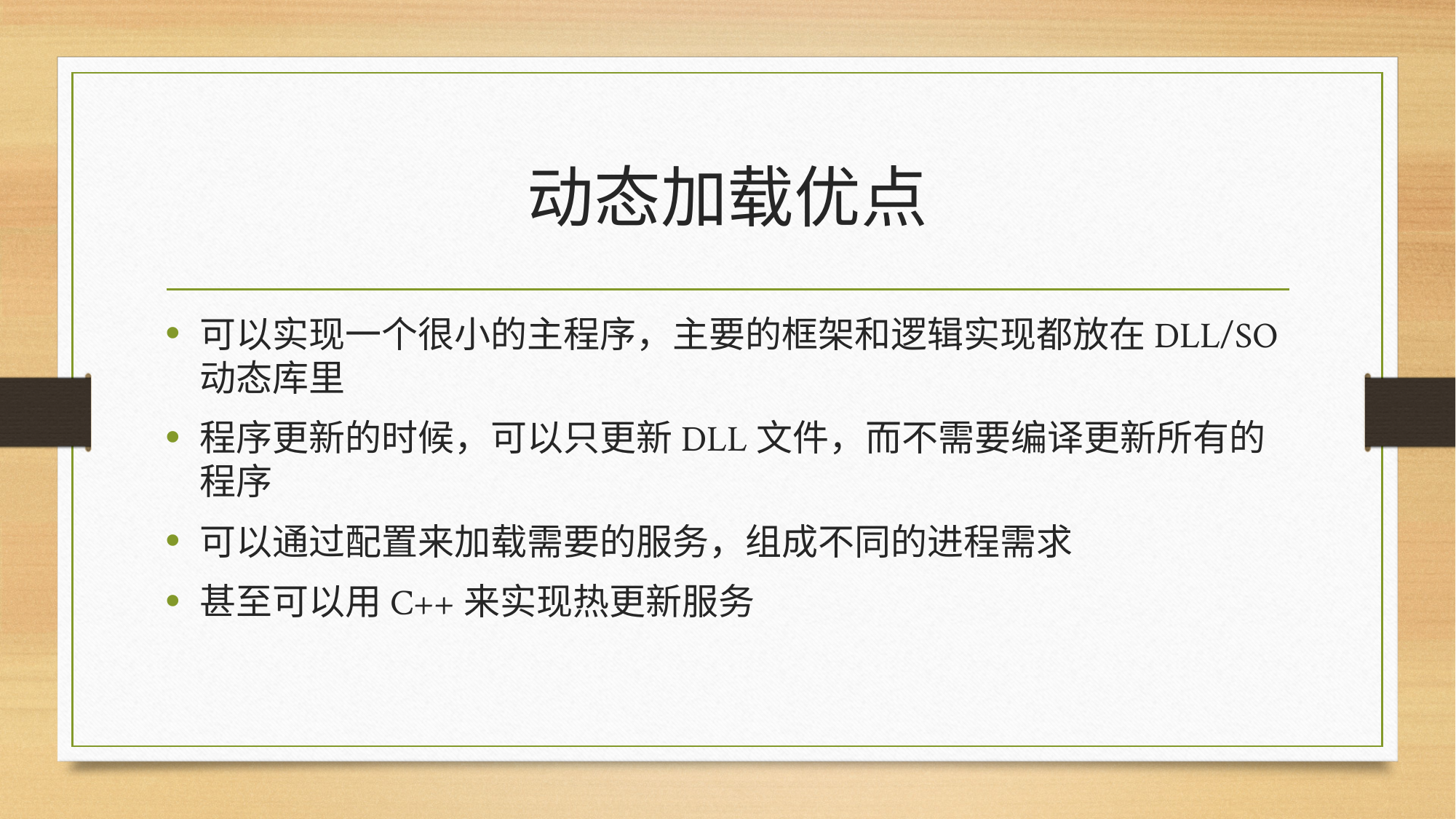

# 动态加载优点
可以实现一个很小的主程序，主要的框架和逻辑实现都放在DLL/SO动态库里
程序更新的时候，可以只更新DLL文件，而不需要编译更新所有的程序
可以通过配置来加载需要的服务，组成不同的进程需求
甚至可以用C++来实现热更新服务